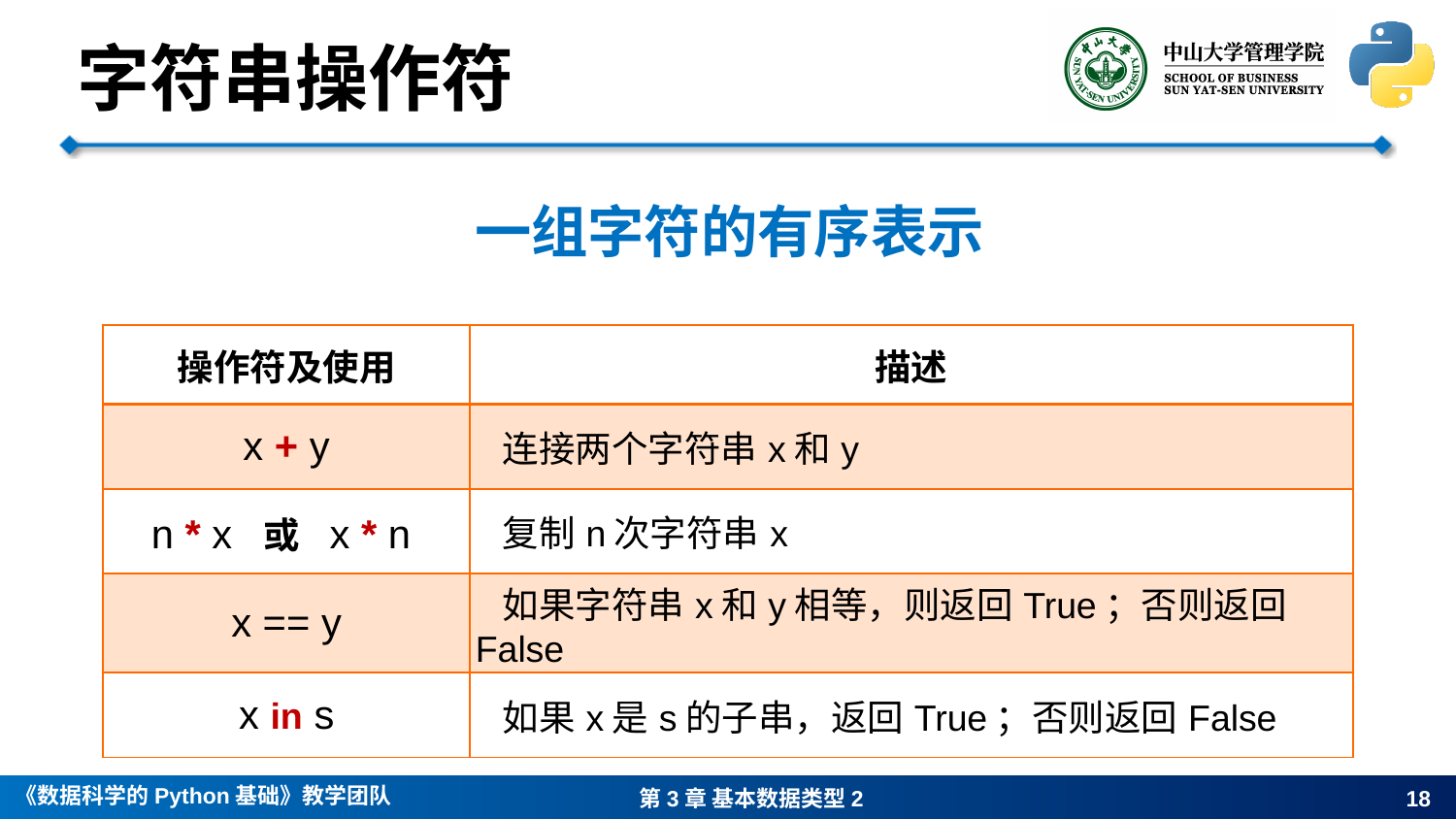

字符串操作符
一组字符的有序表示
| 操作符及使用 | 描述 |
| --- | --- |
| x + y | 连接两个字符串x和y |
| n \* x 或 x \* n | 复制n次字符串x |
| x == y | 如果字符串x和y相等，则返回True；否则返回False |
| x in s | 如果x是s的子串，返回True；否则返回False |
18